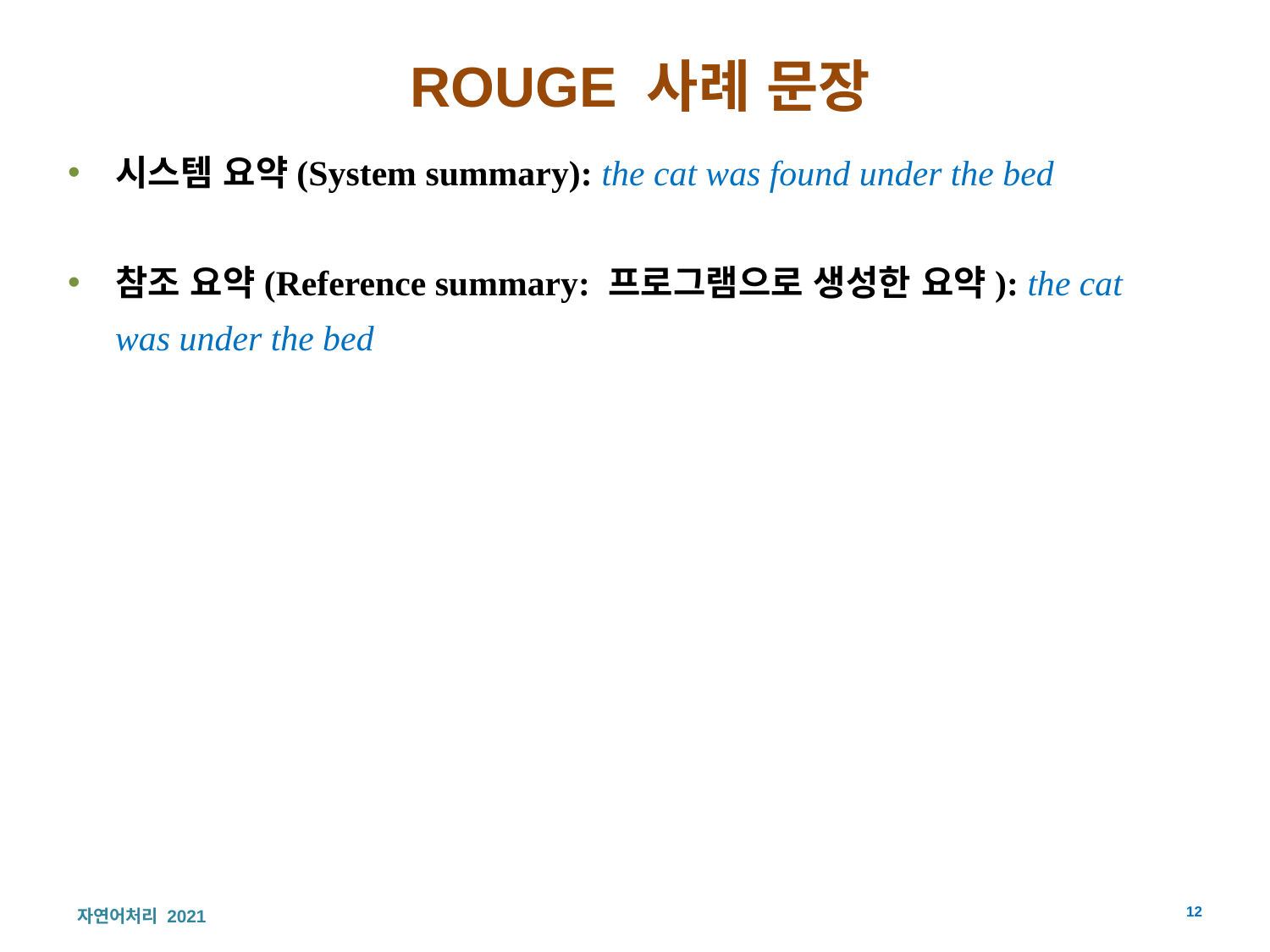

# ROUGE 사례 문장
시스템 요약(System summary): the cat was found under the bed

참조 요약(Reference summary: 프로그램으로 생성한 요약): the cat was under the bed